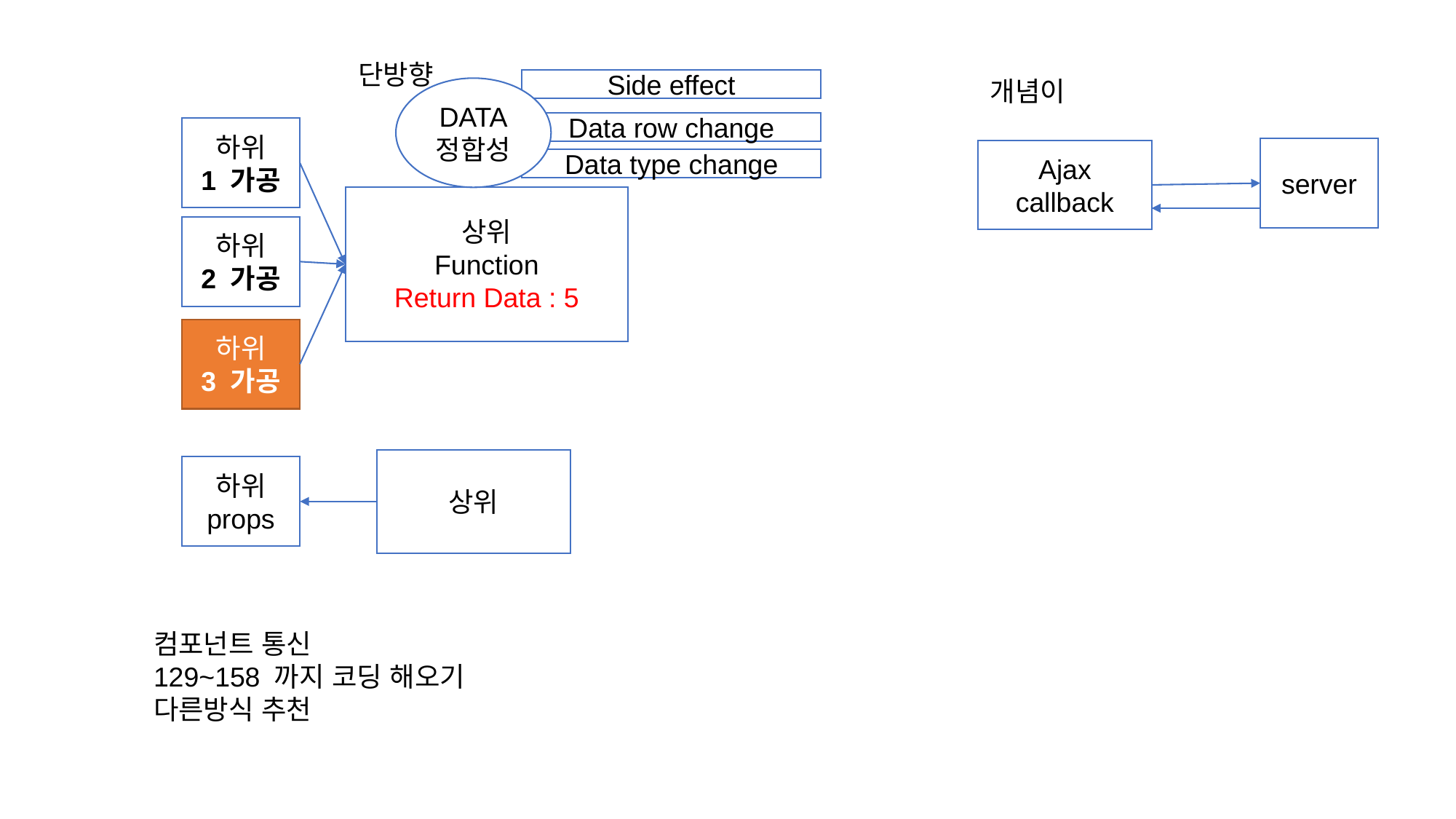

단방향
개념이
Side effect
DATA
정합성
Data row change
하위
1 가공
server
Ajax
callback
Data type change
상위
Function
Return Data : 5
하위
2 가공
하위
3 가공
상위
하위
props
컴포넌트 통신
129~158 까지 코딩 해오기
다른방식 추천